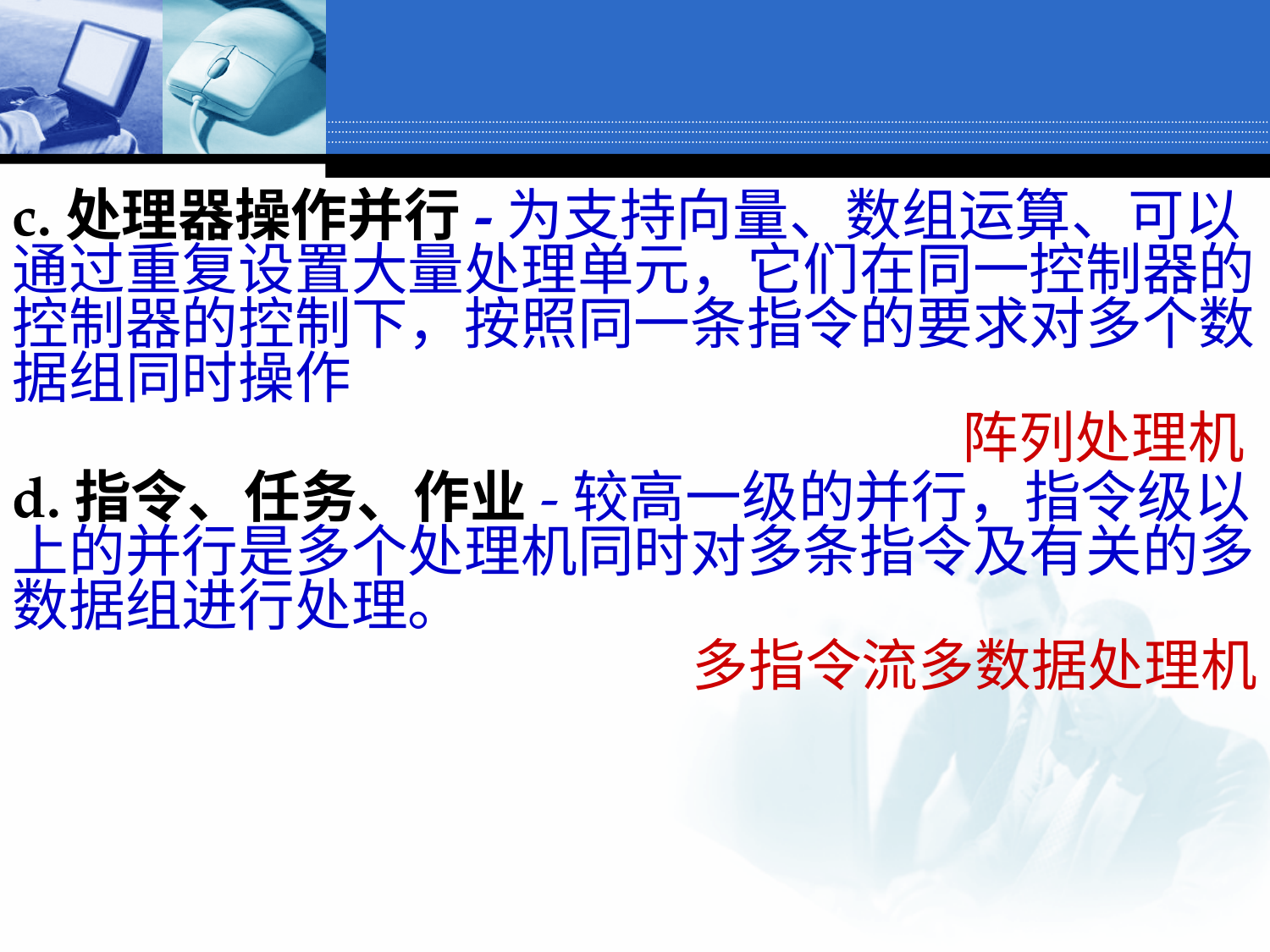

c.处理器操作并行-为支持向量、数组运算、可以通过重复设置大量处理单元，它们在同一控制器的控制器的控制下，按照同一条指令的要求对多个数据组同时操作
阵列处理机
d.指令、任务、作业-较高一级的并行，指令级以上的并行是多个处理机同时对多条指令及有关的多数据组进行处理。
多指令流多数据处理机